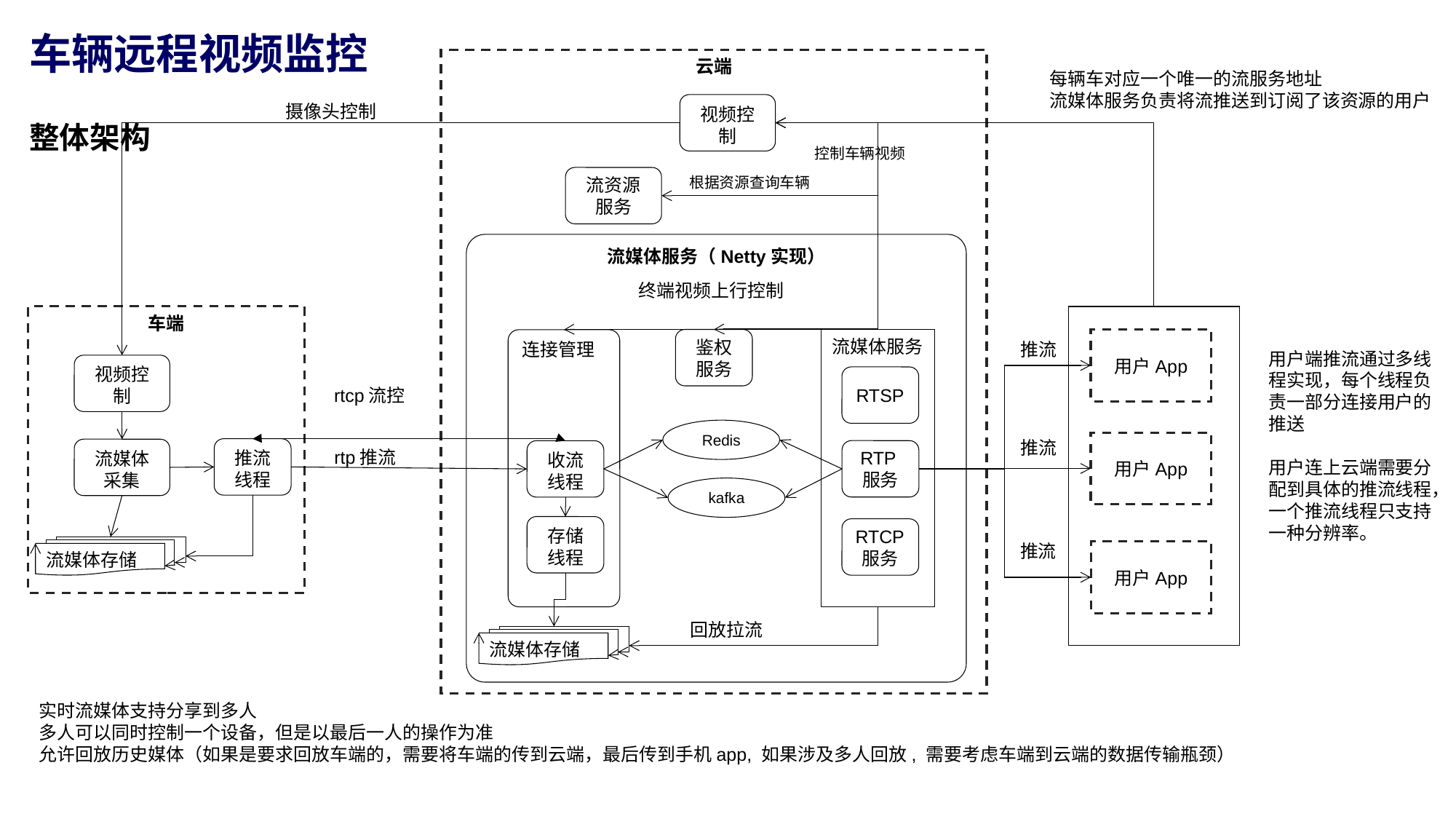

# 车辆远程视频监控
云端
每辆车对应一个唯一的流服务地址
流媒体服务负责将流推送到订阅了该资源的用户
摄像头控制
视频控制
整体架构
控制车辆视频
流资源服务
根据资源查询车辆
流媒体服务（Netty实现）
终端视频上行控制
车端

鉴权服务
用户App
连接管理
流媒体服务
推流
用户端推流通过多线程实现，每个线程负责一部分连接用户的推送

用户连上云端需要分配到具体的推流线程，一个推流线程只支持一种分辨率。
视频控制
RTSP
rtcp流控
Redis
推流
用户App
推流线程
流媒体采集
RTP服务
rtp推流
收流线程
kafka
存储线程
RTCP服务
推流
流媒体存储
用户App
回放拉流
流媒体存储
实时流媒体支持分享到多人
多人可以同时控制一个设备，但是以最后一人的操作为准
允许回放历史媒体（如果是要求回放车端的，需要将车端的传到云端，最后传到手机app, 如果涉及多人回放, 需要考虑车端到云端的数据传输瓶颈）
4